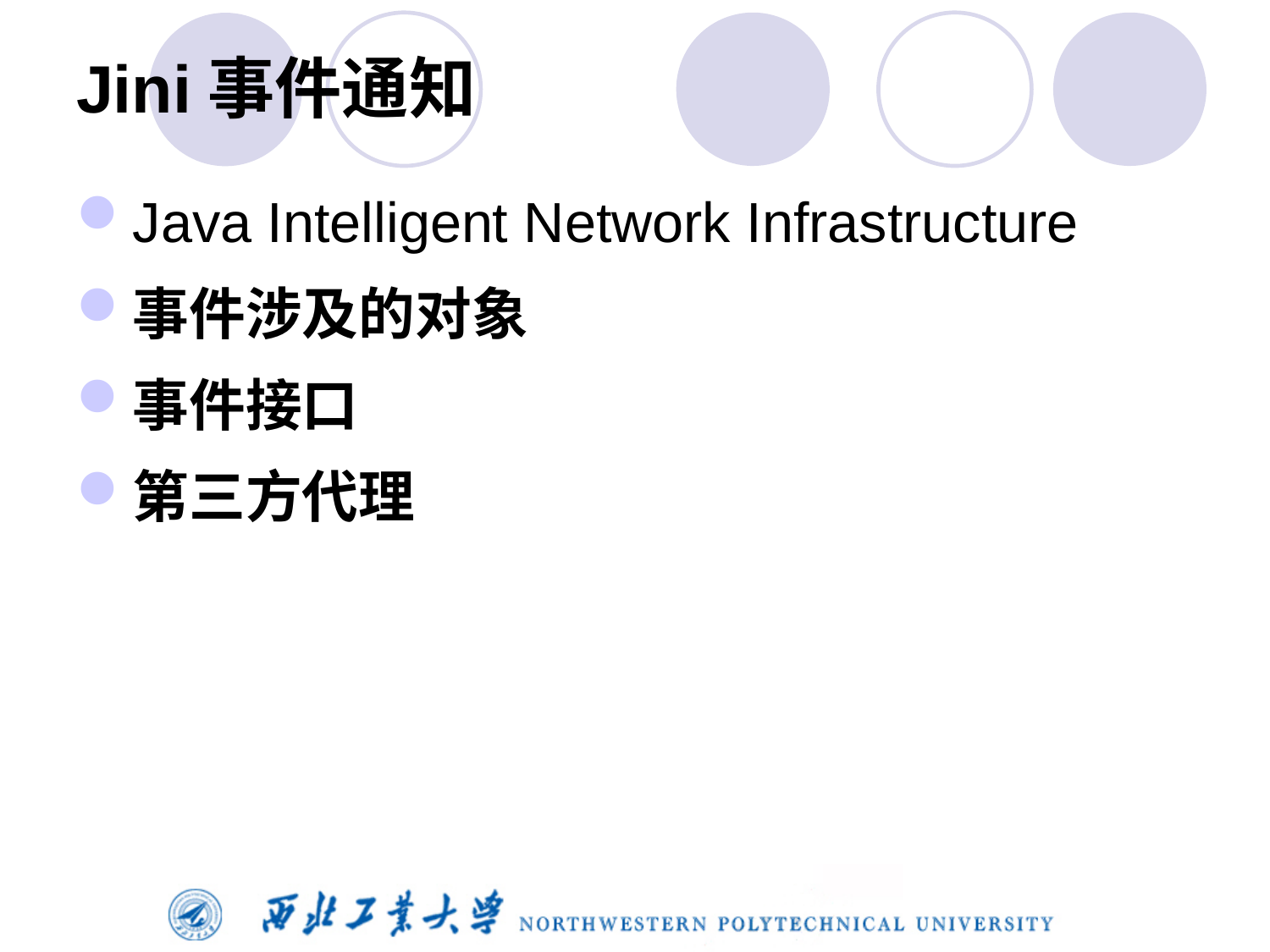

# Jini事件通知
Java Intelligent Network Infrastructure
事件涉及的对象
事件接口
第三方代理